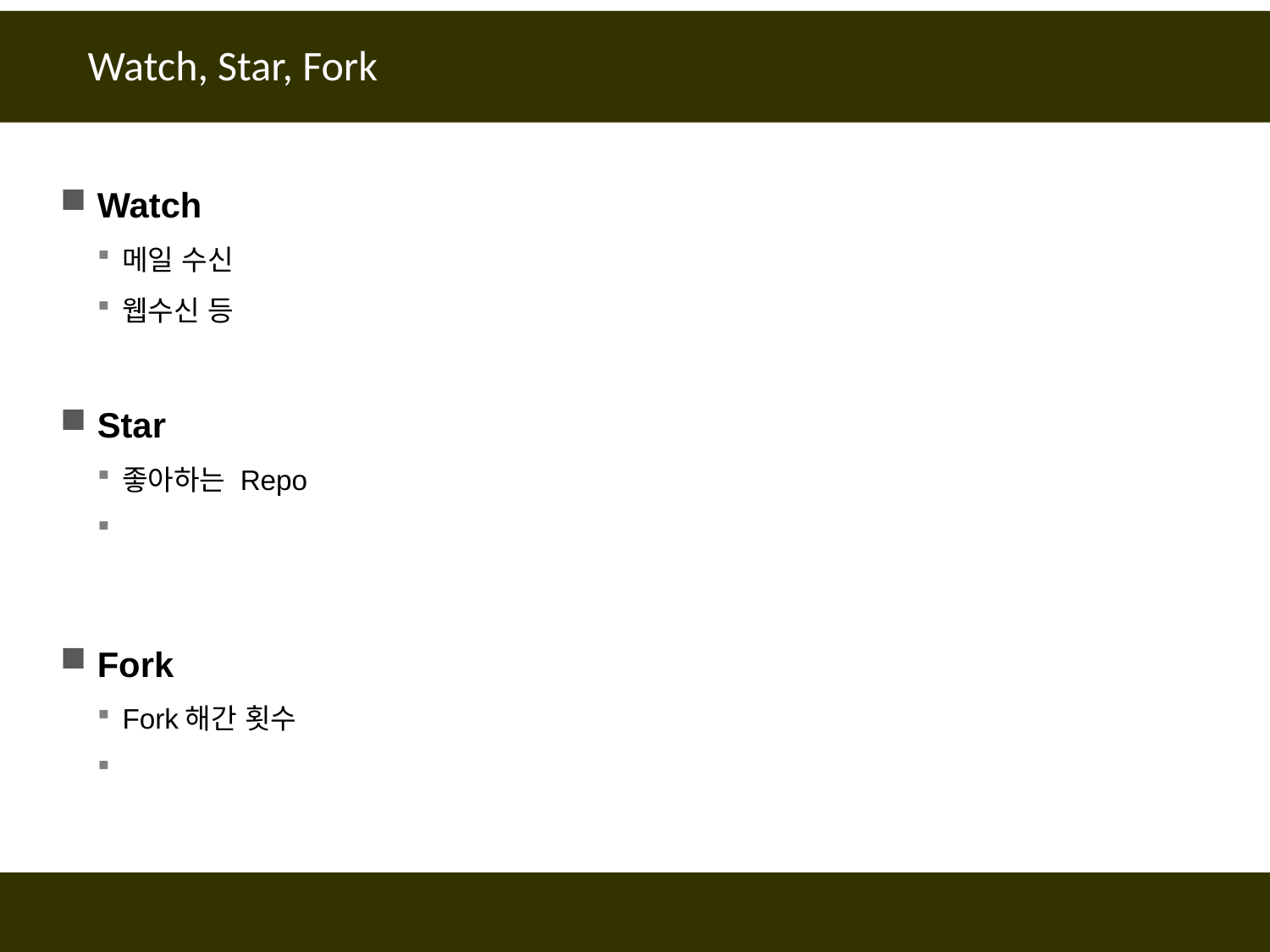

# Watch, Star, Fork
Watch
메일 수신
웹수신 등

Star
좋아하는 Repo

Fork
Fork해간 횟수